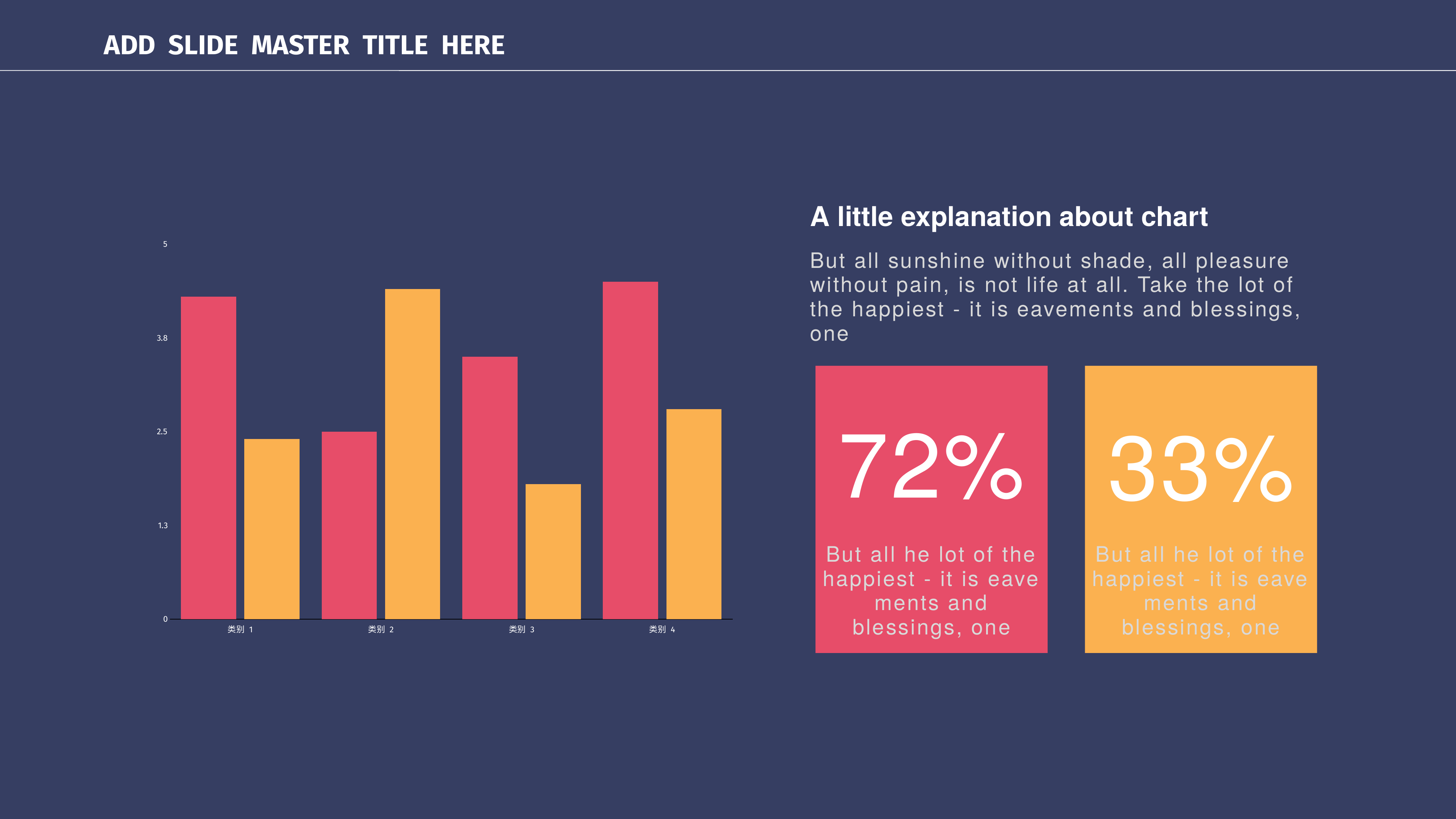

ADD  SLIDE  MASTER  TITLE  HERE

A little explanation about chart

### Chart

| Category | 系列 1 | 系列 2 |
|---|---|---|
| 类别 1 | 4.3 | 2.4 |
| 类别 2 | 2.5 | 4.4 |
| 类别 3 | 3.5 | 1.8 |
| 类别 4 | 4.5 | 2.8 |
But all sunshine without shade, all pleasure without pain, is not life at all. Take the lot of the happiest - it is eavements and blessings, one

72%
But all he lot of the happiest - it is eave ments and blessings, one

33%
But all he lot of the happiest - it is eave ments and blessings, one